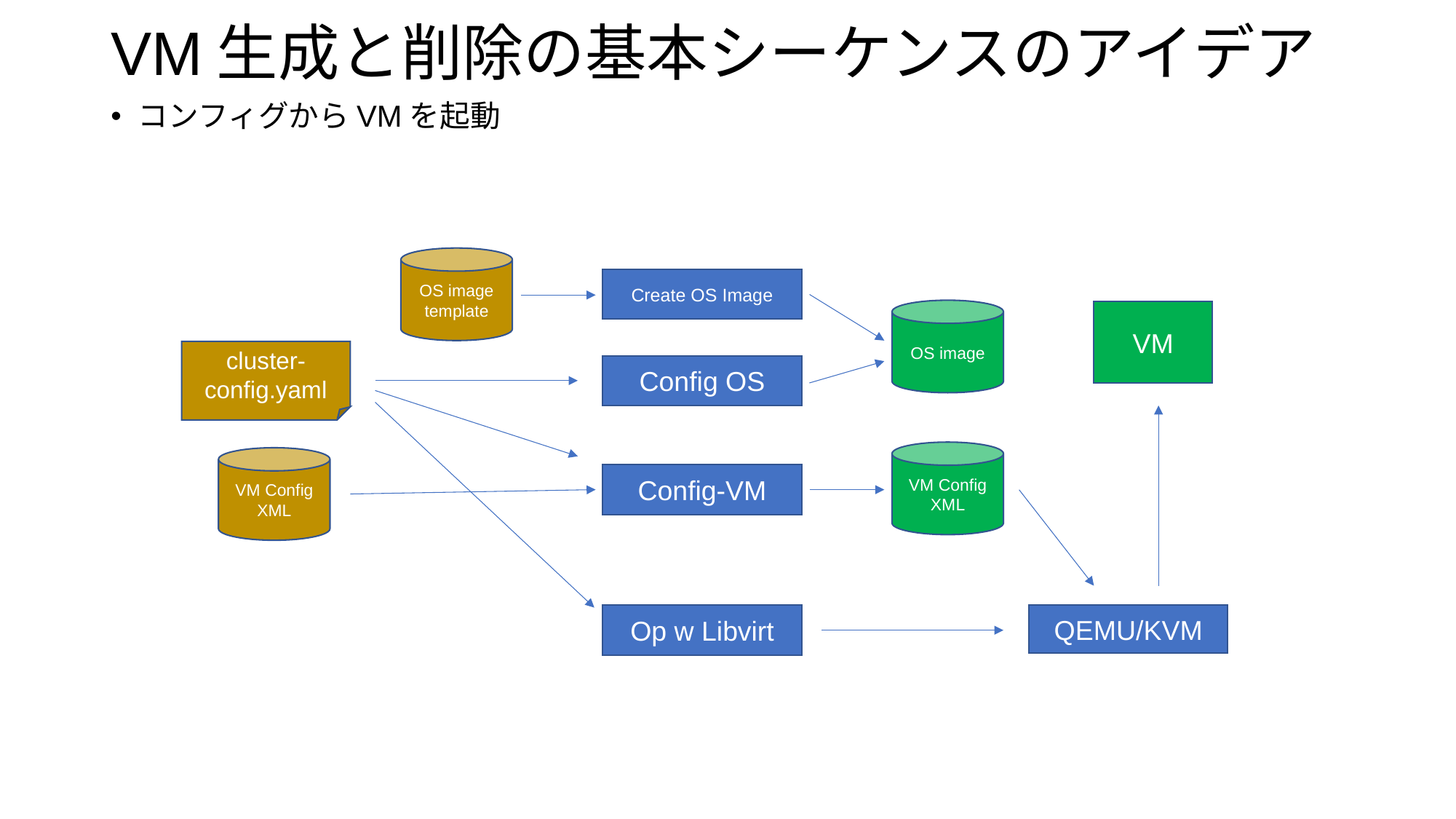

# VM生成と削除の基本シーケンスのアイデア
コンフィグからVMを起動
OS image
template
Create OS Image
OS image
VM
cluster-config.yaml
Config OS
VM Config
XML
VM Config
XML
Config-VM
Op w Libvirt
QEMU/KVM